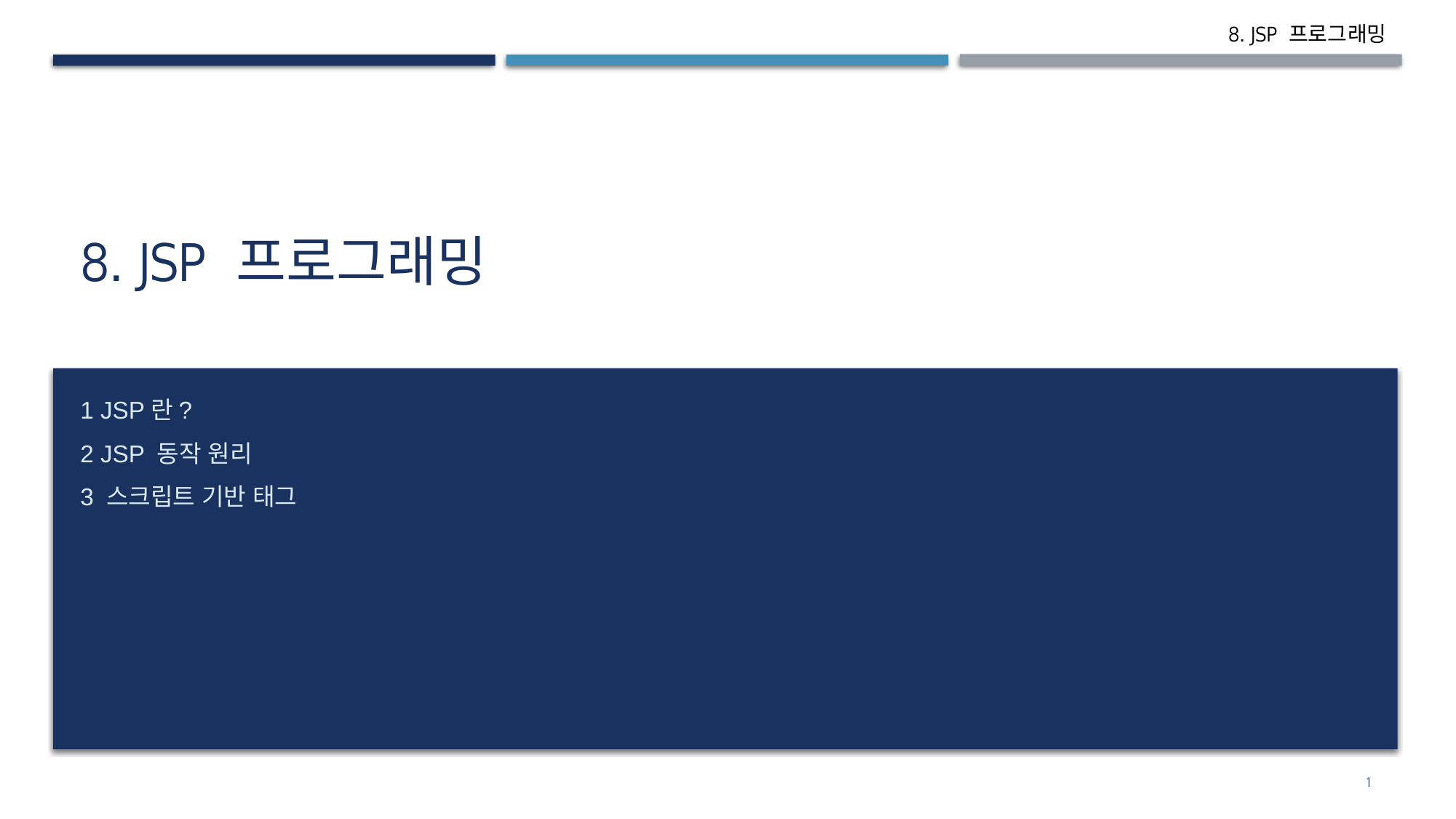

# 8. JSP 프로그래밍
1 JSP란?
2 JSP 동작 원리
3 스크립트 기반 태그
1